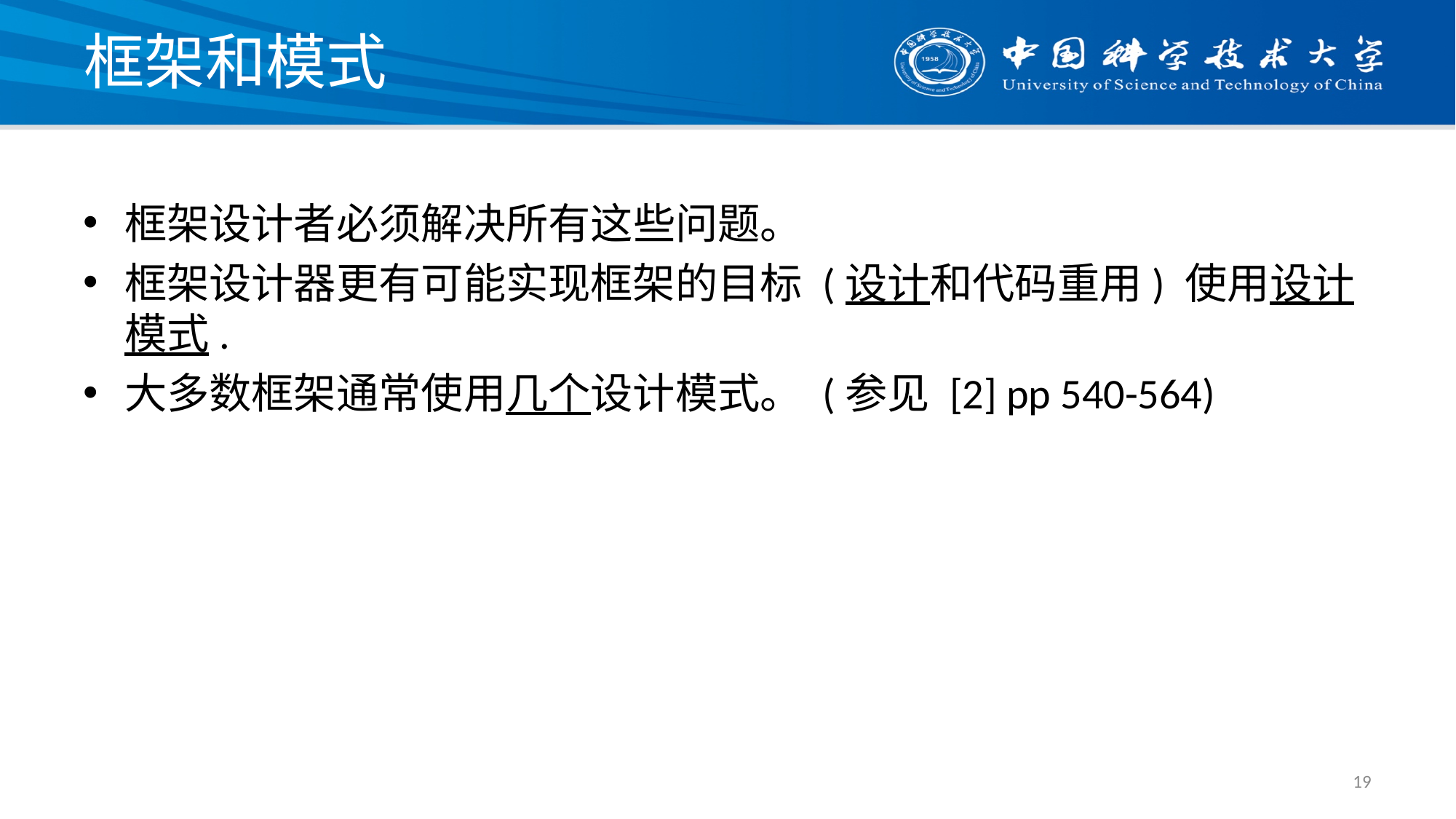

# 框架和模式
框架设计者必须解决所有这些问题。
框架设计器更有可能实现框架的目标 (设计和代码重用) 使用设计模式.
大多数框架通常使用几个设计模式。 (参见 [2] pp 540-564)
19